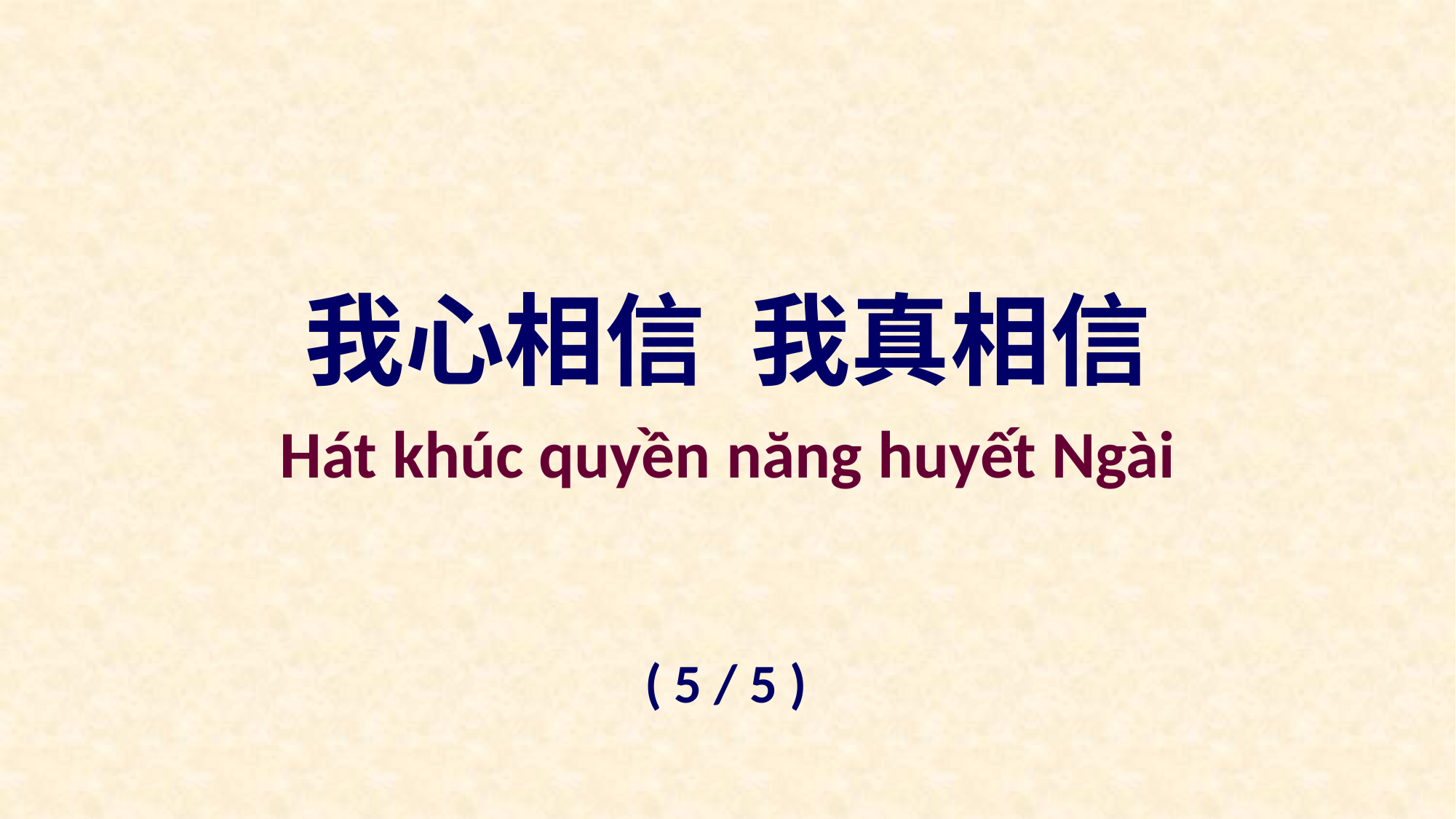

我心相信  我真相信
Hát khúc quyền năng huyết Ngài
( 5 / 5 )